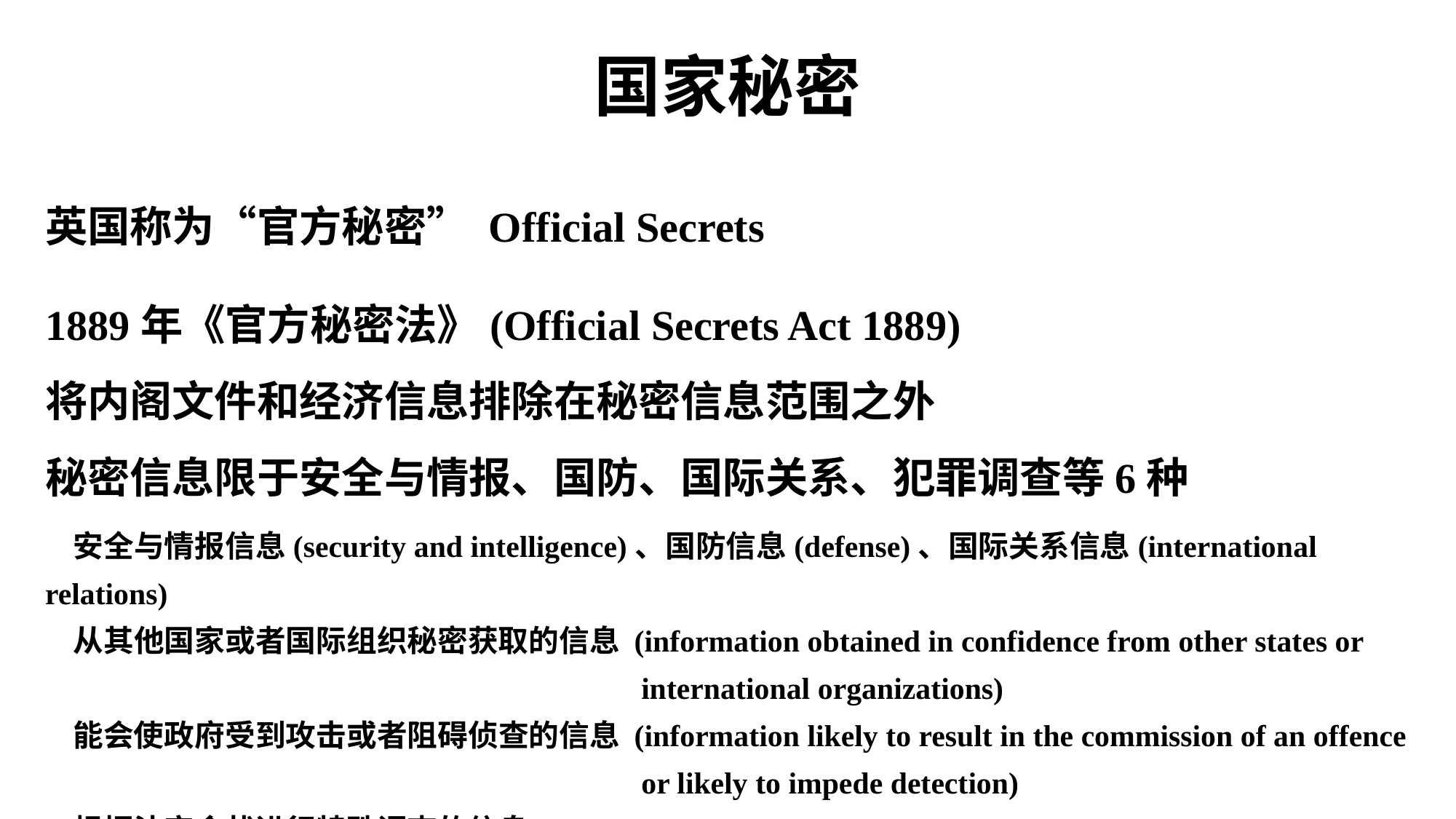

# 国家秘密
英国称为“官方秘密” Official Secrets

1889年《官方秘密法》(Official Secrets Act 1889)
将内阁文件和经济信息排除在秘密信息范围之外
秘密信息限于安全与情报、国防、国际关系、犯罪调查等6种

   安全与情报信息(security and intelligence)、国防信息(defense)、国际关系信息(international relations)
   从其他国家或者国际组织秘密获取的信息 (information obtained in confidence from other states or
                                                                              international organizations)
   能会使政府受到攻击或者阻碍侦查的信息 (information likely to result in the commission of an offence
                                                                              or likely to impede detection)
   根据法定令状进行特殊调查的信息              (special investigations under statutory warrant)